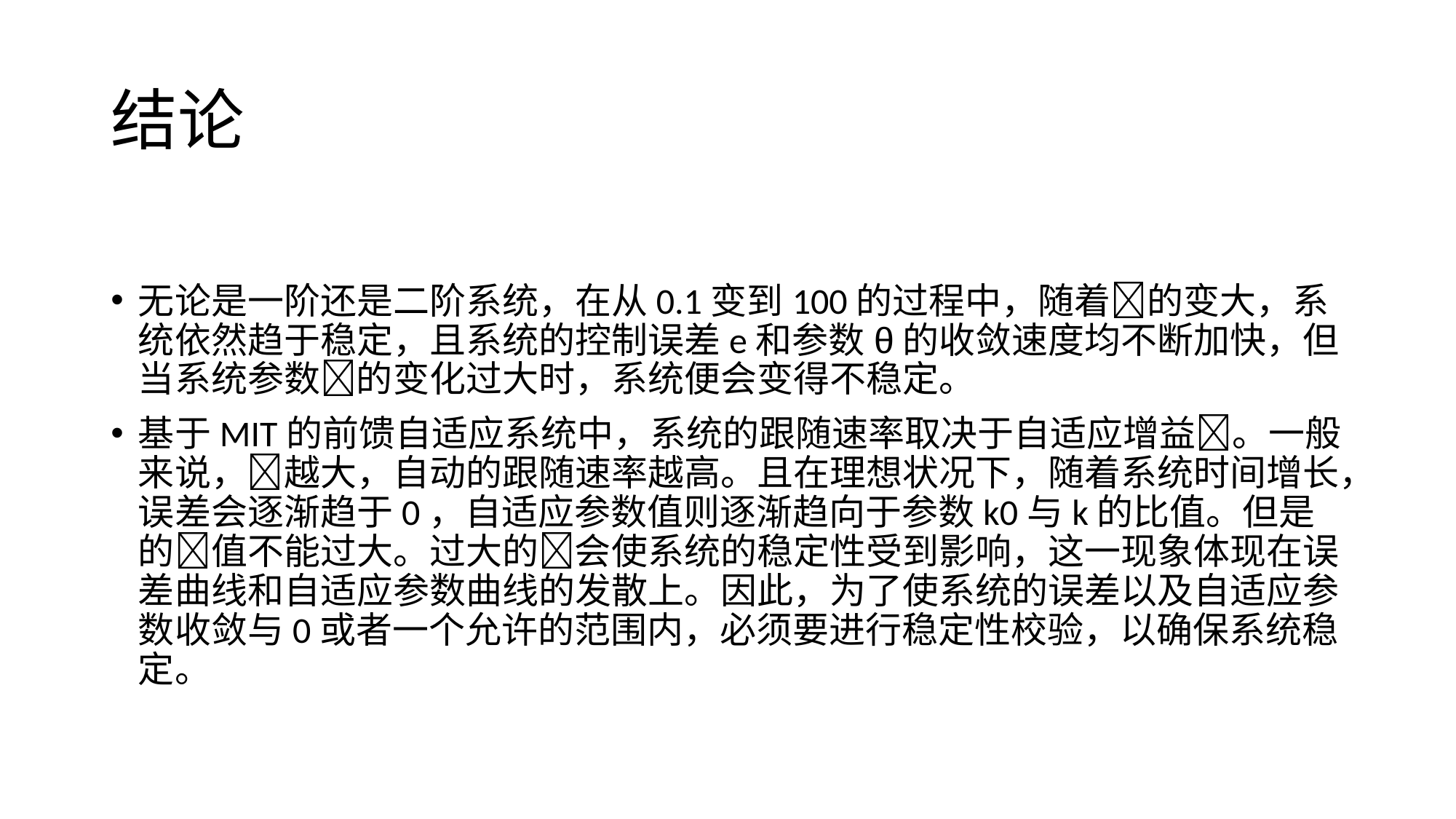

# 结论

无论是一阶还是二阶系统，在从0.1变到100的过程中，随着γ的变大，系统依然趋于稳定，且系统的控制误差e和参数θ的收敛速度均不断加快，但当系统参数γ的变化过大时，系统便会变得不稳定。
基于MIT的前馈自适应系统中，系统的跟随速率取决于自适应增益γ。一般来说，γ越大，自动的跟随速率越高。且在理想状况下，随着系统时间增长，误差会逐渐趋于0，自适应参数值则逐渐趋向于参数k0与k的比值。但是的γ值不能过大。过大的γ会使系统的稳定性受到影响，这一现象体现在误差曲线和自适应参数曲线的发散上。因此，为了使系统的误差以及自适应参数收敛与0或者一个允许的范围内，必须要进行稳定性校验，以确保系统稳定。